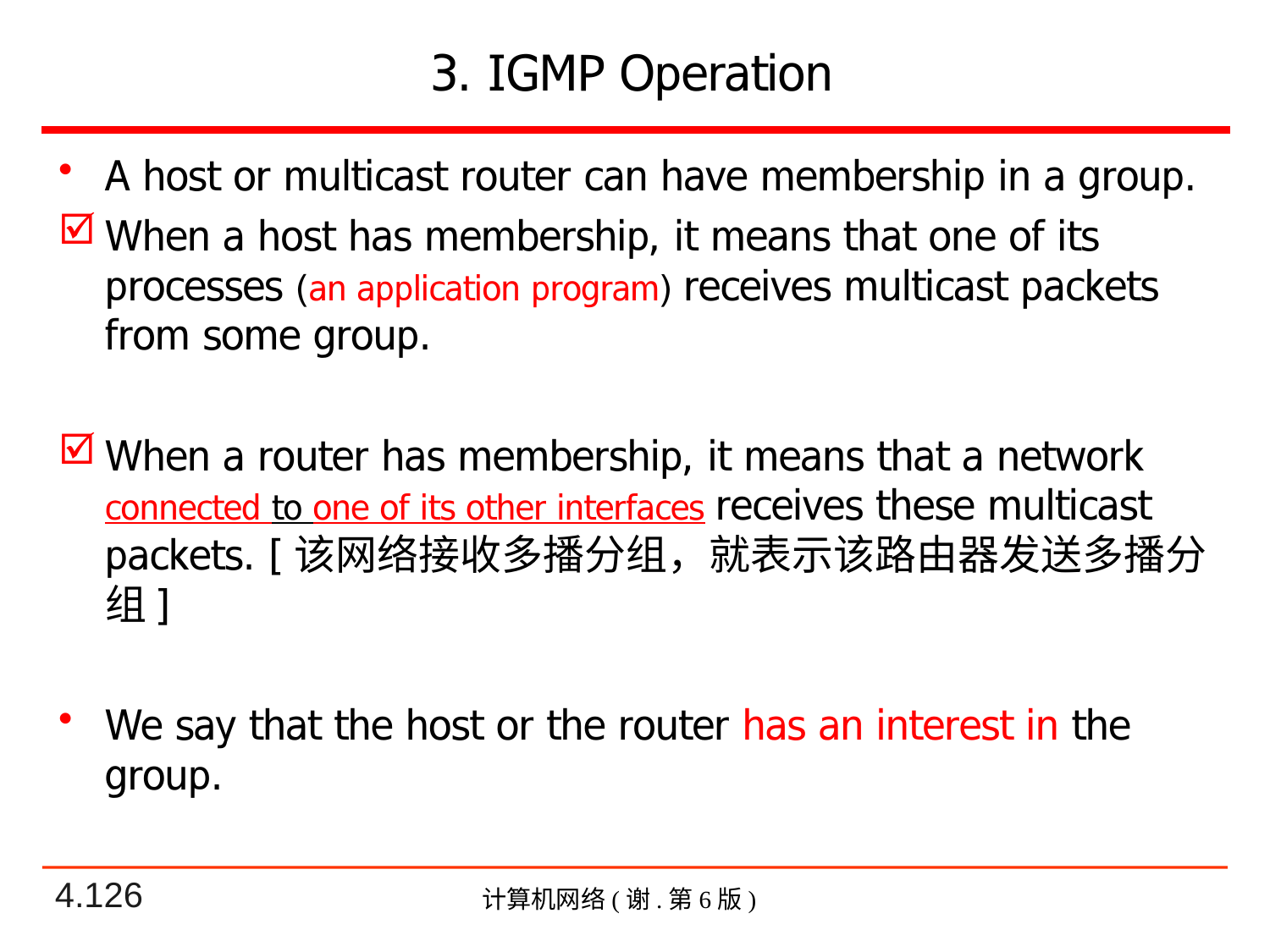

# 3. IGMP Operation
A host or multicast router can have membership in a group.
When a host has membership, it means that one of its processes (an application program) receives multicast packets from some group.

When a router has membership, it means that a network connected to one of its other interfaces receives these multicast packets. [该网络接收多播分组，就表示该路由器发送多播分组]

We say that the host or the router has an interest in the group.